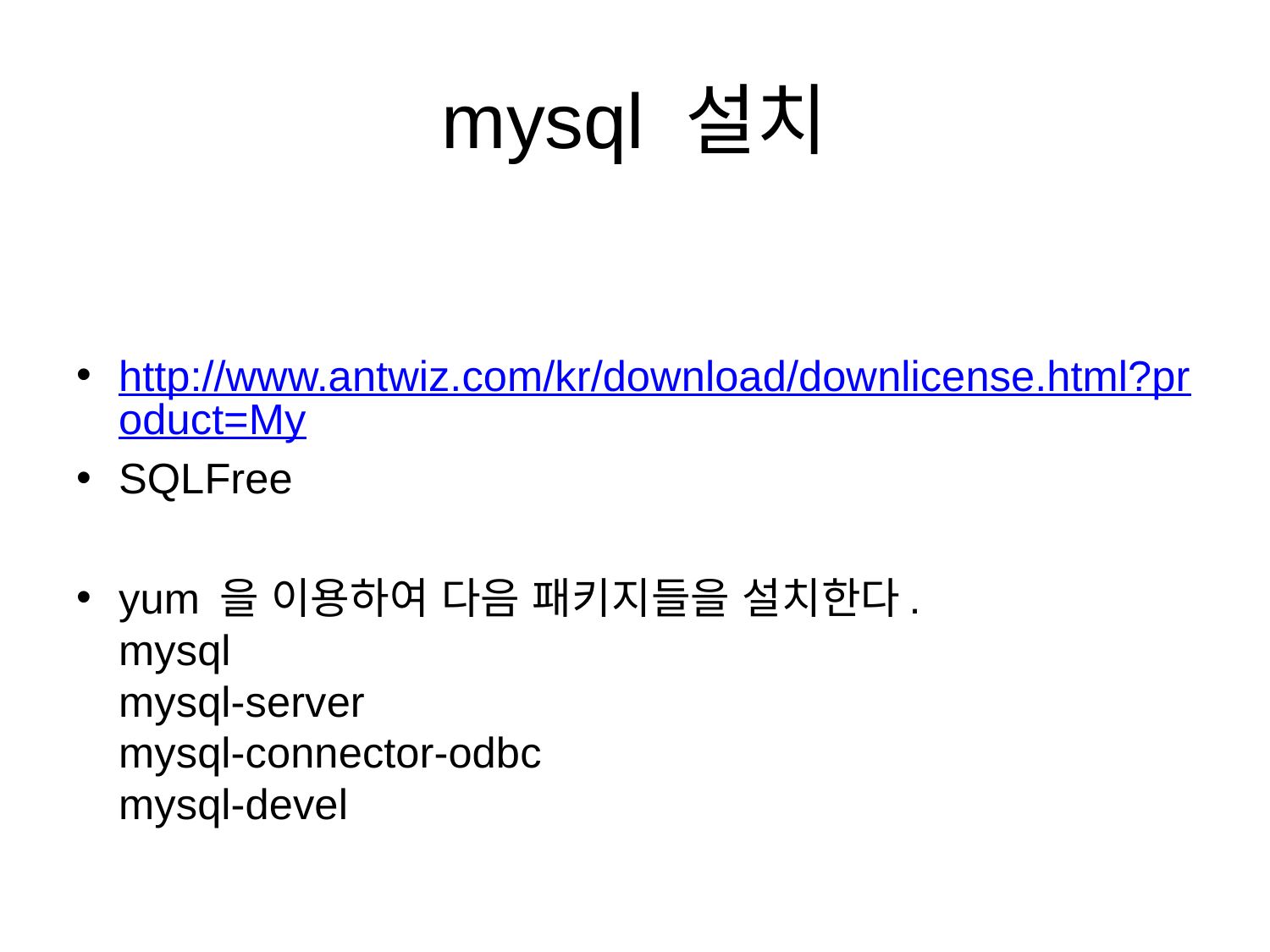

# mysql 설치

http://www.antwiz.com/kr/download/downlicense.html?product=My
SQLFree

yum 을 이용하여 다음 패키지들을 설치한다.
mysql
mysql-server
mysql-connector-odbc
mysql-devel